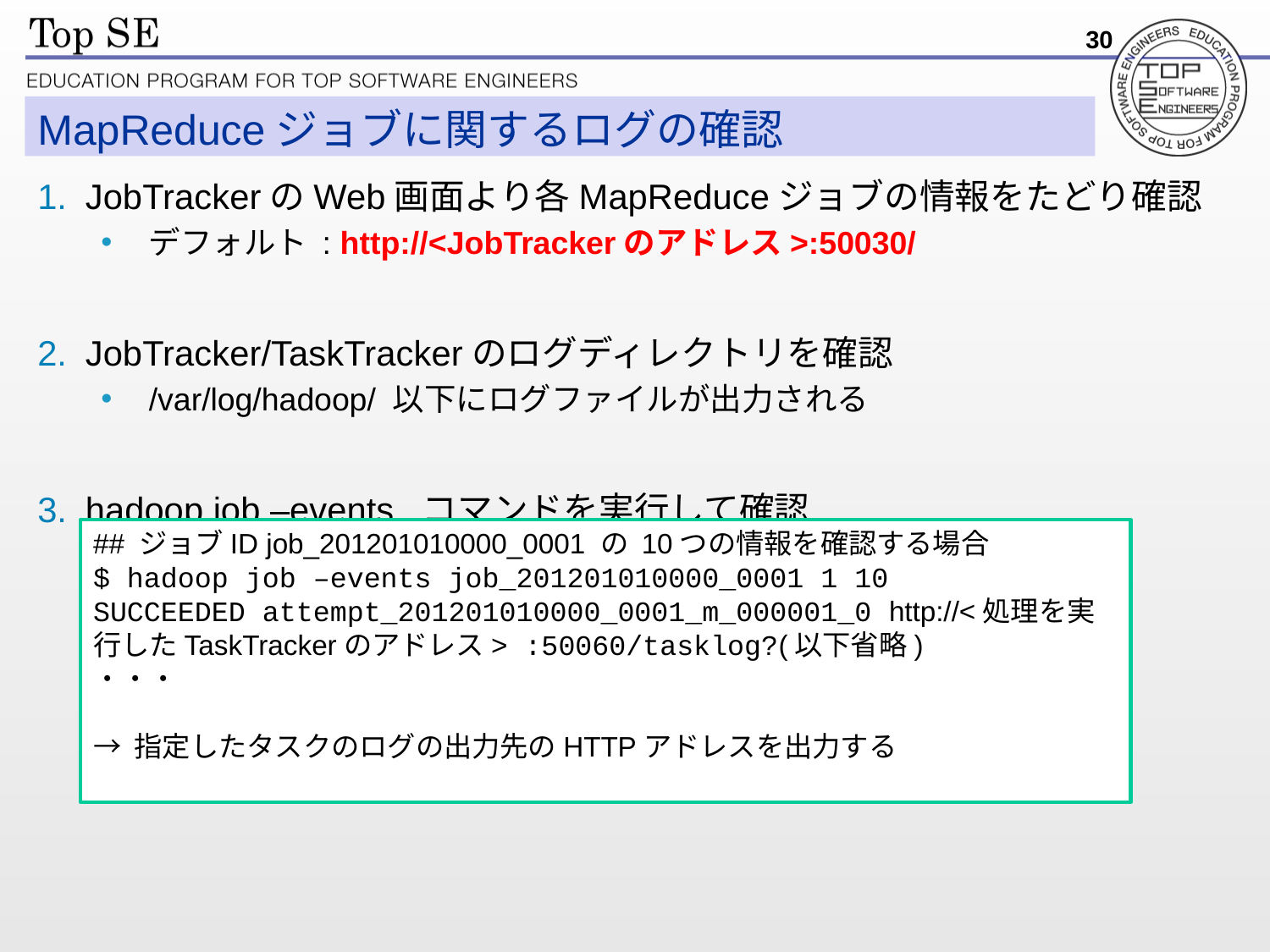

30
# MapReduceジョブに関するログの確認
JobTrackerのWeb画面より各MapReduceジョブの情報をたどり確認
デフォルト : http://<JobTrackerのアドレス>:50030/

JobTracker/TaskTrackerのログディレクトリを確認
/var/log/hadoop/ 以下にログファイルが出力される

hadoop job –events  コマンドを実行して確認

## ジョブID job_201201010000_0001 の 10つの情報を確認する場合
$ hadoop job –events job_201201010000_0001 1 10
SUCCEEDED attempt_201201010000_0001_m_000001_0 http://<処理を実行したTaskTrackerのアドレス> :50060/tasklog?(以下省略)
・・・

→ 指定したタスクのログの出力先のHTTPアドレスを出力する